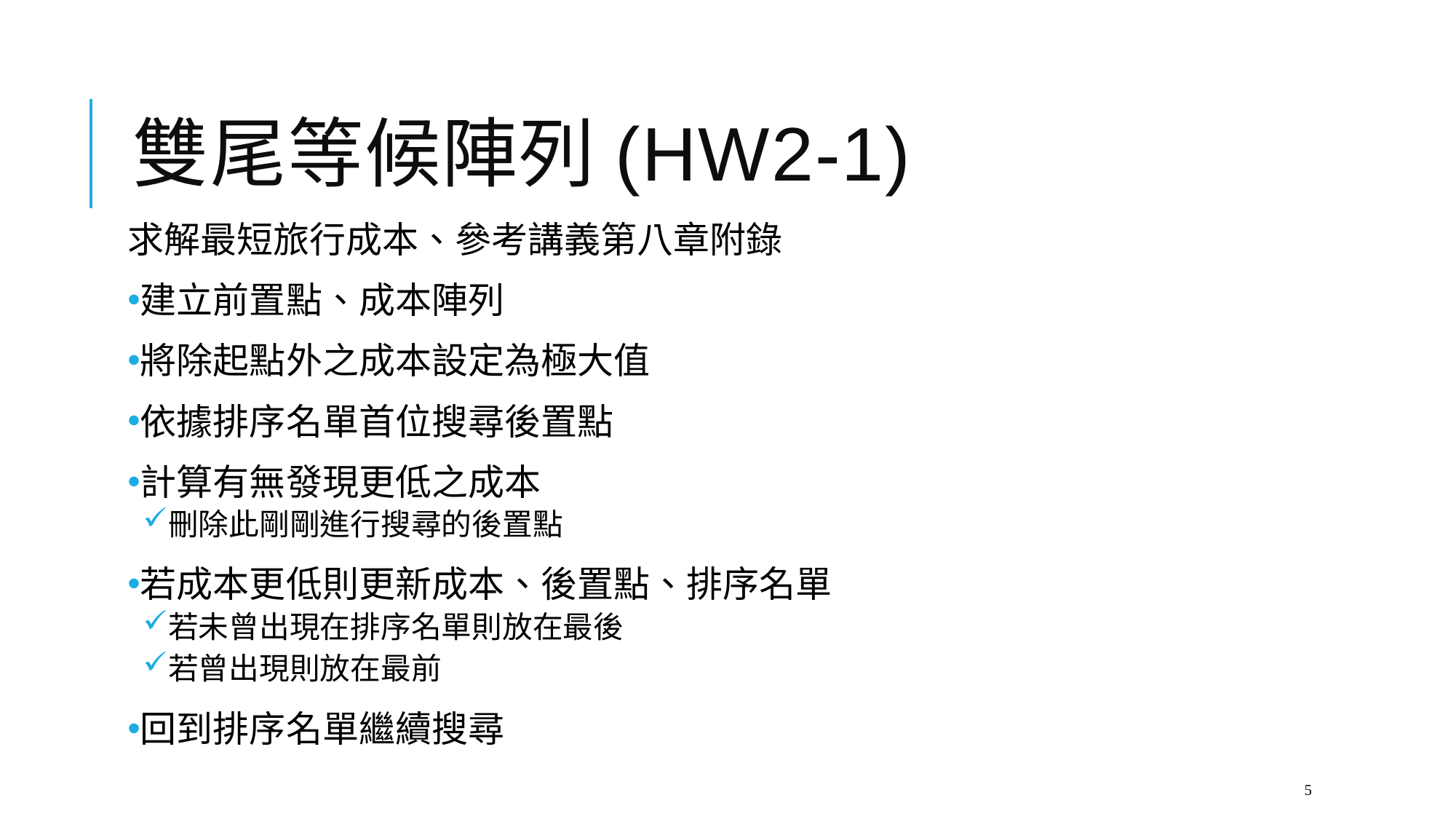

# 雙尾等候陣列(hw2-1)
求解最短旅行成本、參考講義第八章附錄
建立前置點、成本陣列
將除起點外之成本設定為極大值
依據排序名單首位搜尋後置點
計算有無發現更低之成本
刪除此剛剛進行搜尋的後置點
若成本更低則更新成本、後置點、排序名單
若未曾出現在排序名單則放在最後
若曾出現則放在最前
回到排序名單繼續搜尋
5